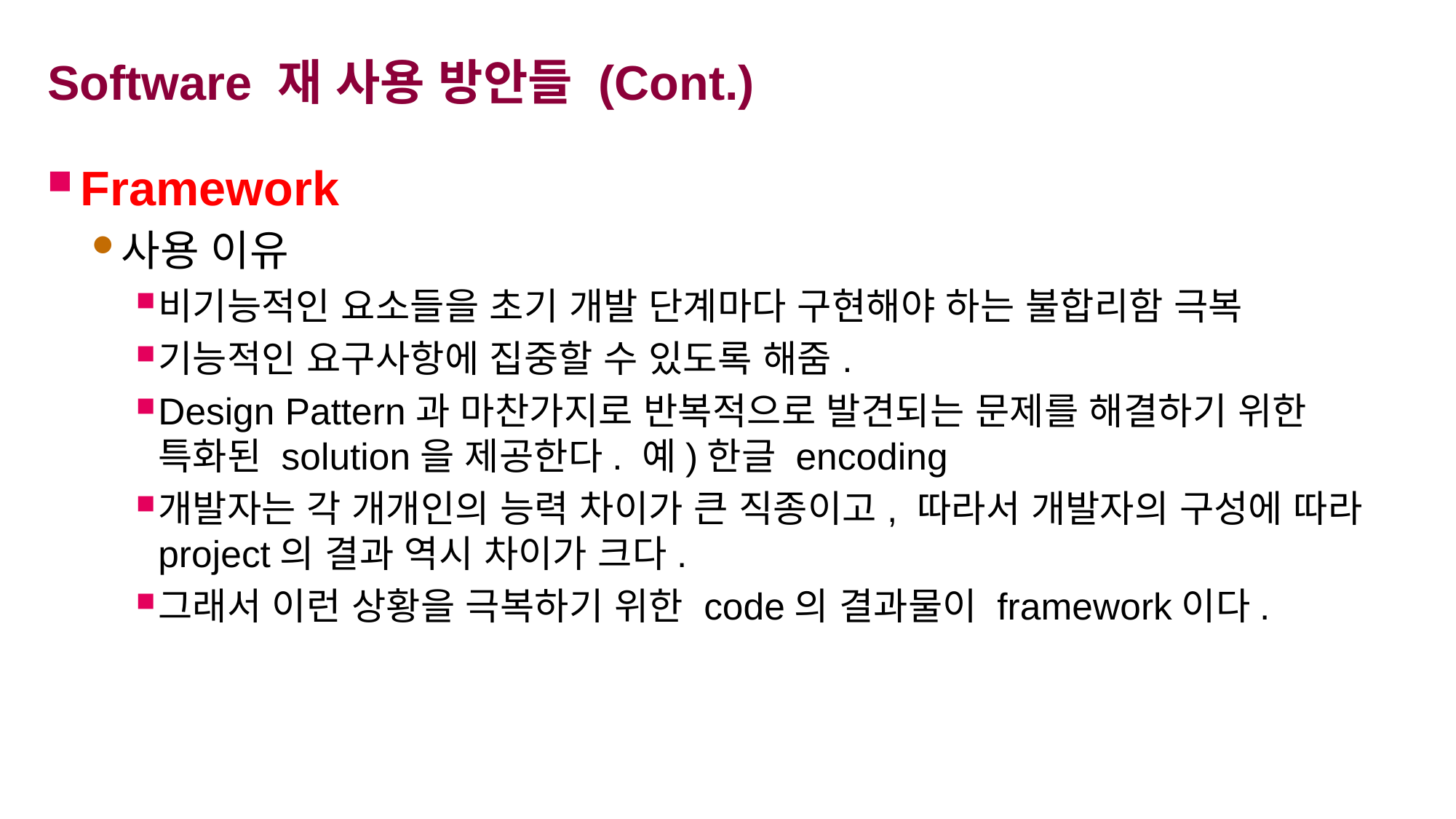

# Software 재 사용 방안들 (Cont.)
Framework
사용 이유
비기능적인 요소들을 초기 개발 단계마다 구현해야 하는 불합리함 극복
기능적인 요구사항에 집중할 수 있도록 해줌.
Design Pattern과 마찬가지로 반복적으로 발견되는 문제를 해결하기 위한 특화된 solution을 제공한다. 예)한글 encoding
개발자는 각 개개인의 능력 차이가 큰 직종이고, 따라서 개발자의 구성에 따라 project의 결과 역시 차이가 크다.
그래서 이런 상황을 극복하기 위한 code의 결과물이 framework이다.